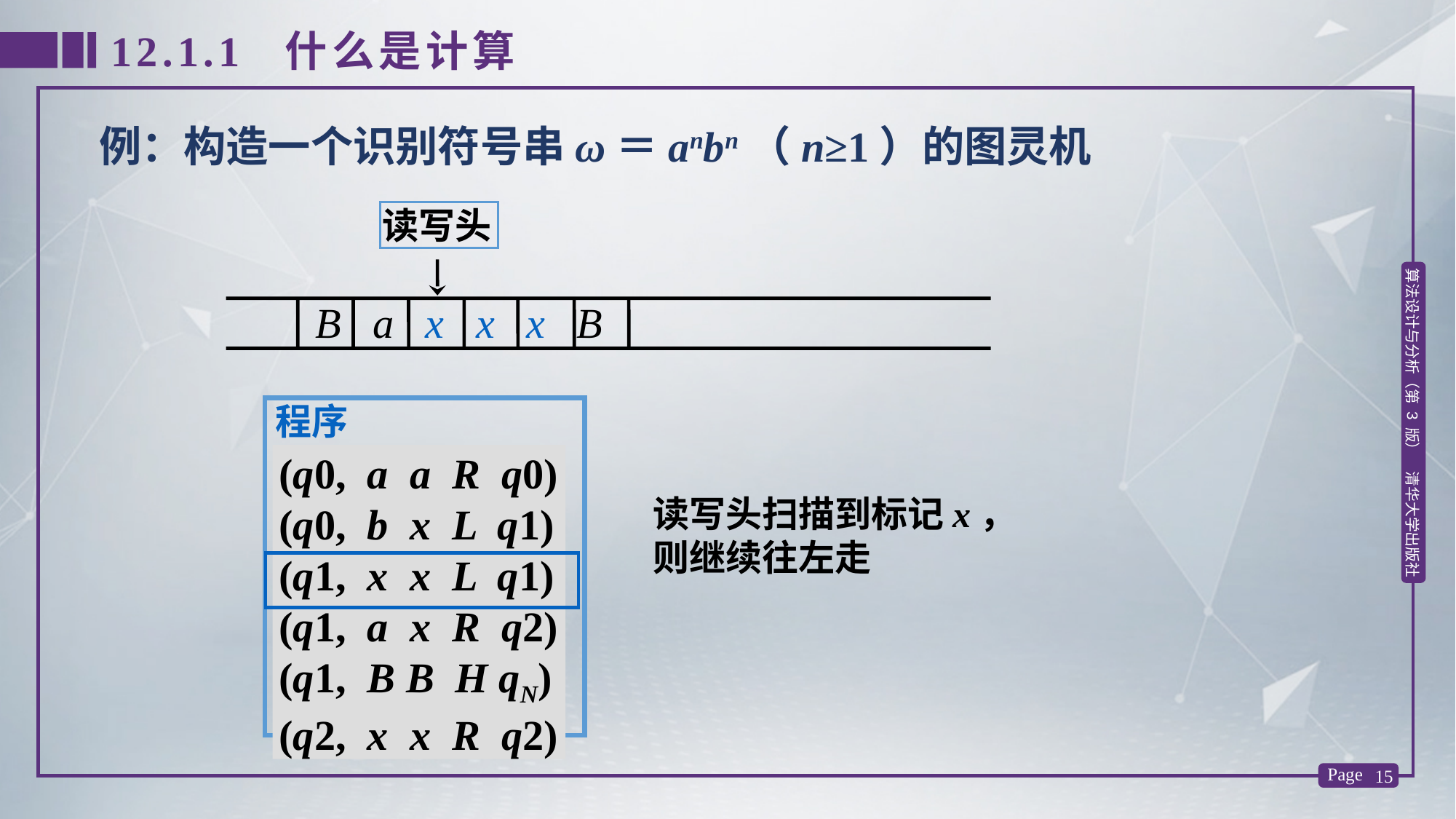

12.1.1  什么是计算
例：构造一个识别符号串ω＝anbn（n≥1）的图灵机
读写头

B   a   x   x   x   B

程序

(q0,  a  a  R  q0)
(q0,  b  x  L  q1)
(q1,  x  x  L  q1)
(q1,  a  x  R  q2)
(q1,  B B  H qN)
(q2,  x  x  R  q2)
读写头扫描到标记x，
则继续往左走